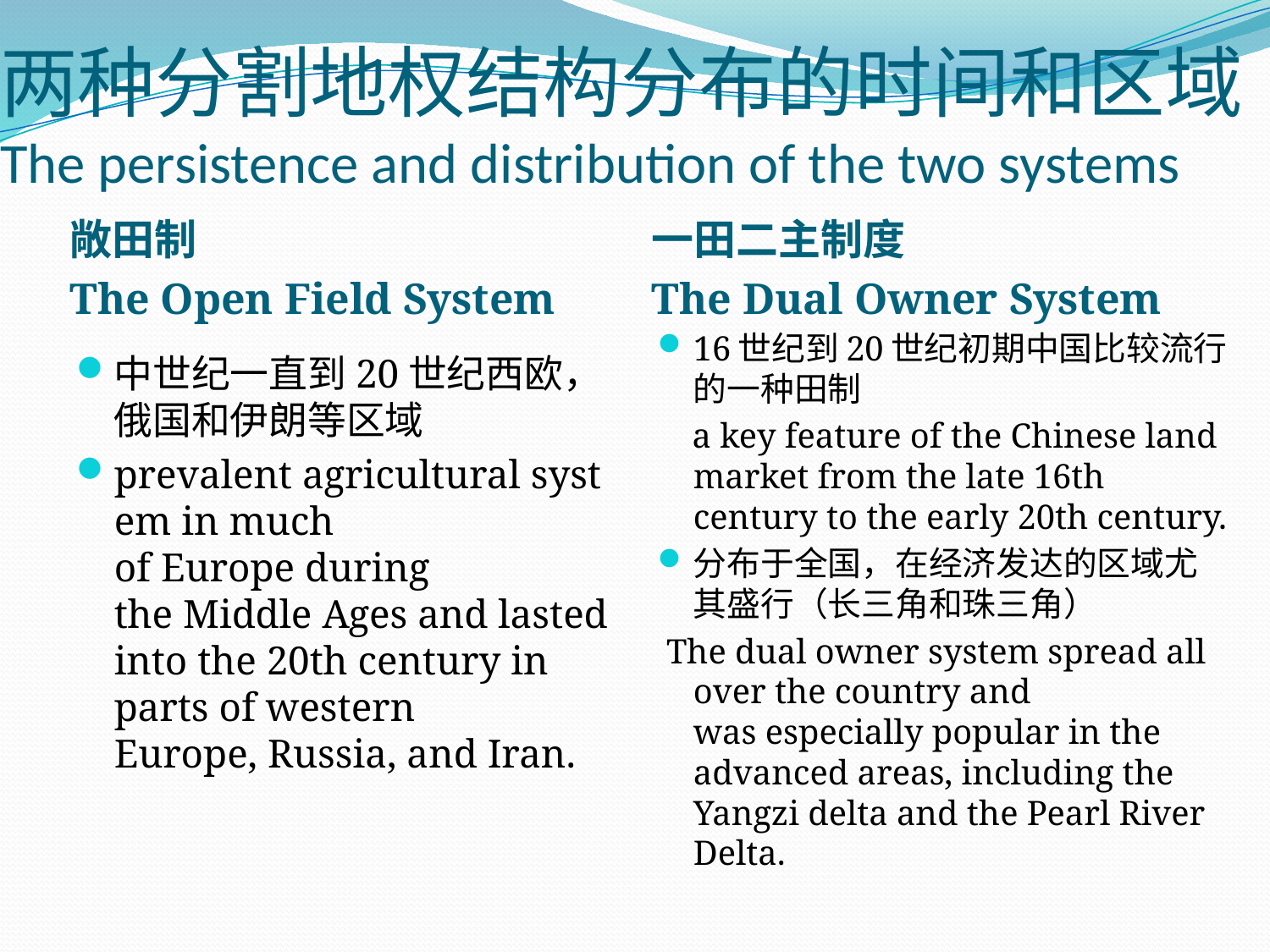

# 两种分割地权结构分布的时间和区域 The persistence and distribution of the two systems
一田二主制度
The Dual Owner System

敞田制
The Open Field System

16世纪到20世纪初期中国比较流行的一种田制
    a key feature of the Chinese land market from the late 16th century to the early 20th century.
分布于全国，在经济发达的区域尤其盛行（长三角和珠三角）
 The dual owner system spread all over the country and
was especially popular in the advanced areas, including the Yangzi delta and the Pearl River
Delta.
中世纪一直到20世纪西欧，俄国和伊朗等区域
prevalent agricultural system in much of Europe during the Middle Ages and lasted into the 20th century in parts of western Europe, Russia, and Iran.